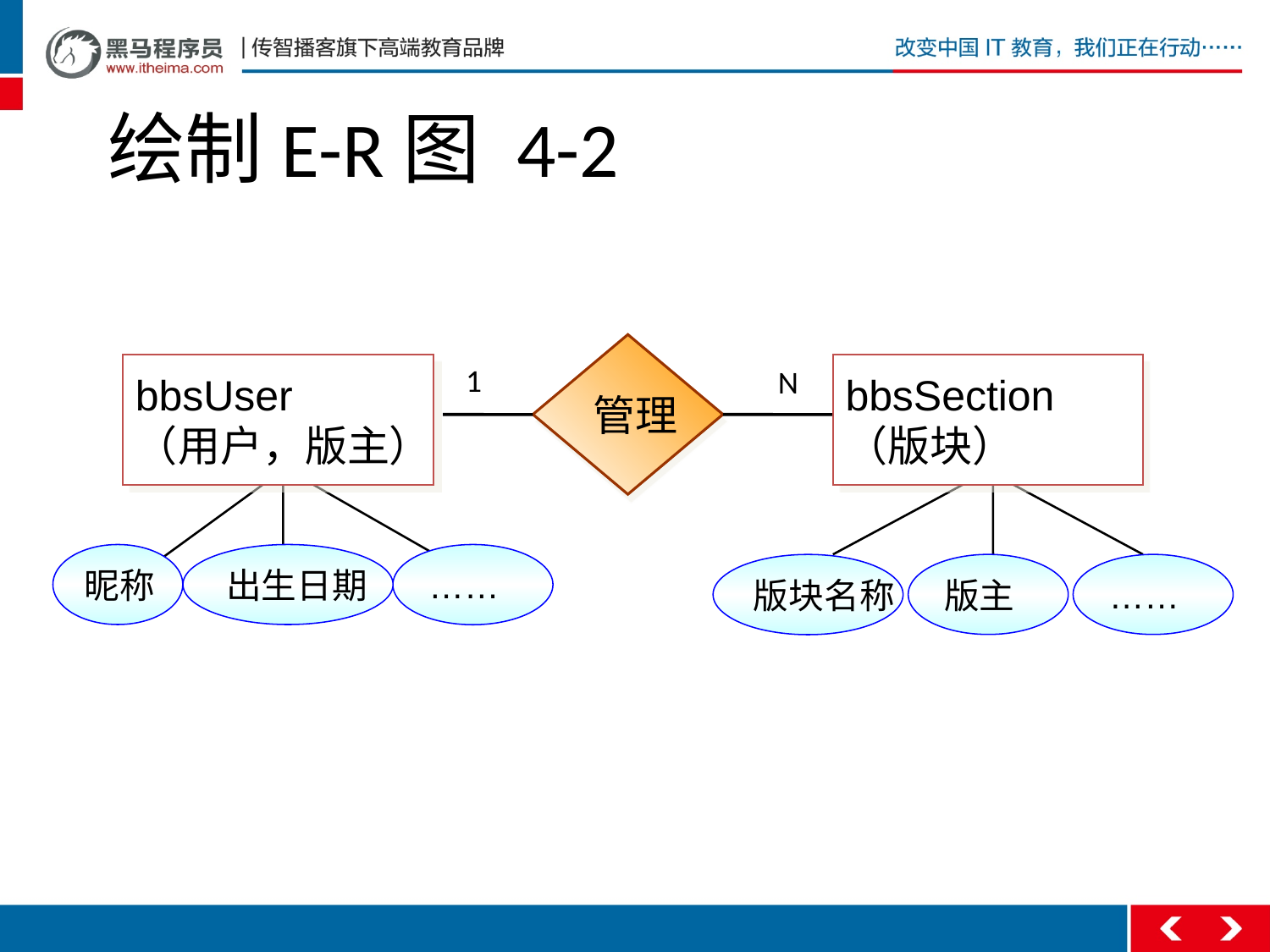

# 绘制E-R图 4-2
管理
bbsUser
（用户，版主）
1
bbsSection
（版块）
N

昵称
出生日期
……
版块名称
版主
……